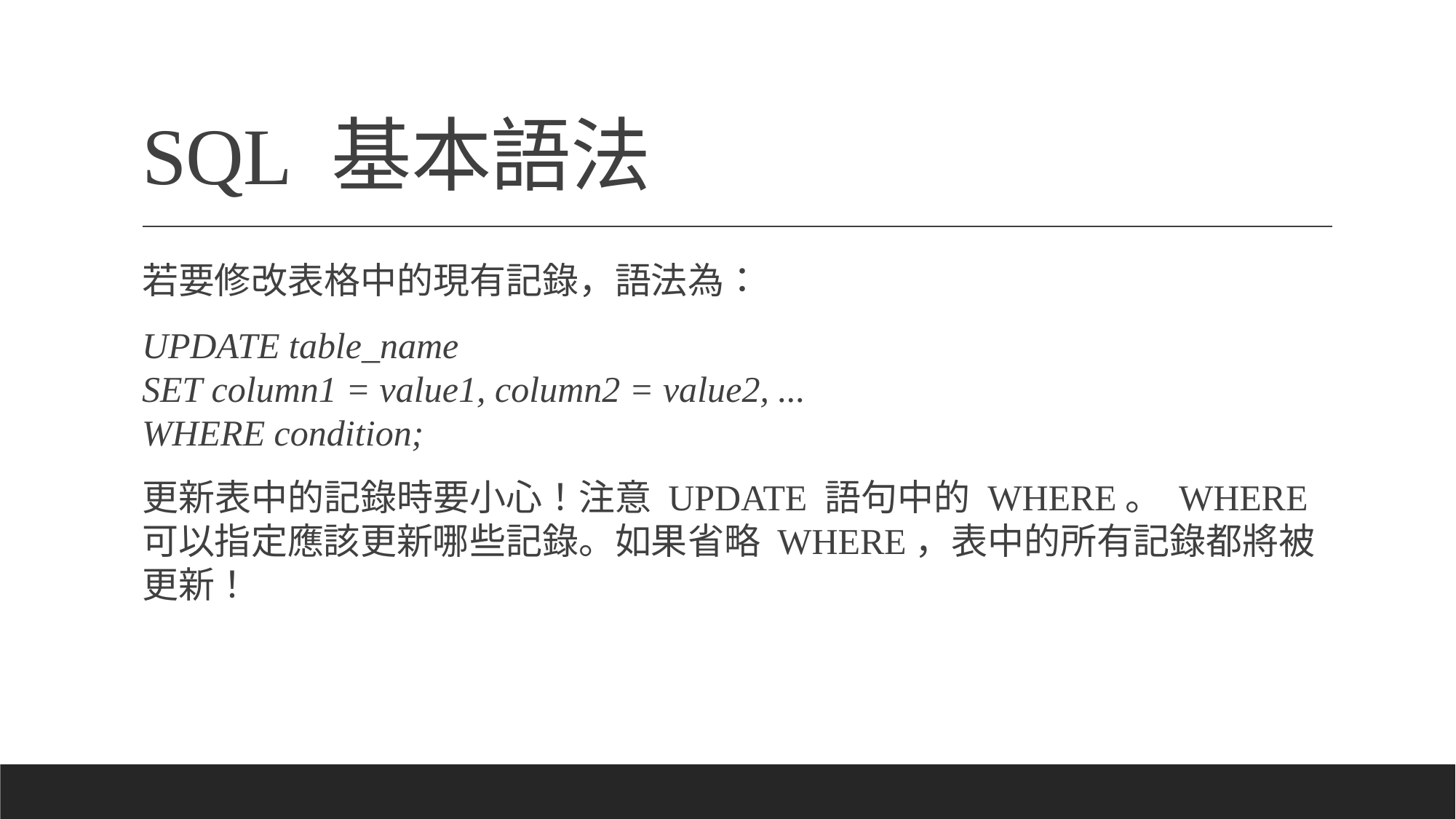

# SQL 基本語法
若要修改表格中的現有記錄，語法為：
UPDATE table_name
SET column1 = value1, column2 = value2, ...
WHERE condition;
更新表中的記錄時要小心！注意 UPDATE 語句中的 WHERE。 WHERE 可以指定應該更新哪些記錄。如果省略 WHERE，表中的所有記錄都將被更新！